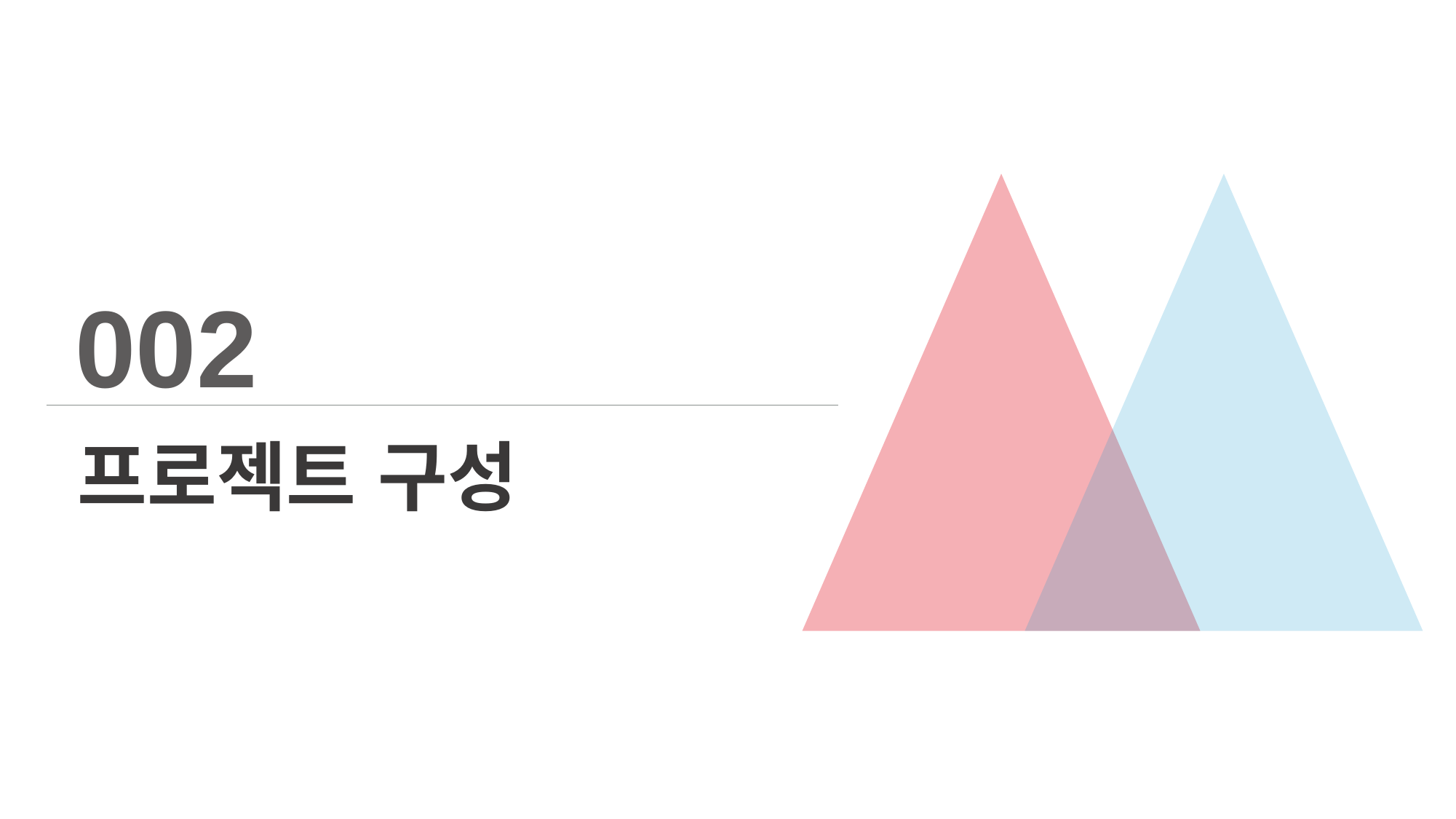

002
프로젝트 구성

Copyrightⓒ. Saebyeol Yu. All Rights Reserved.